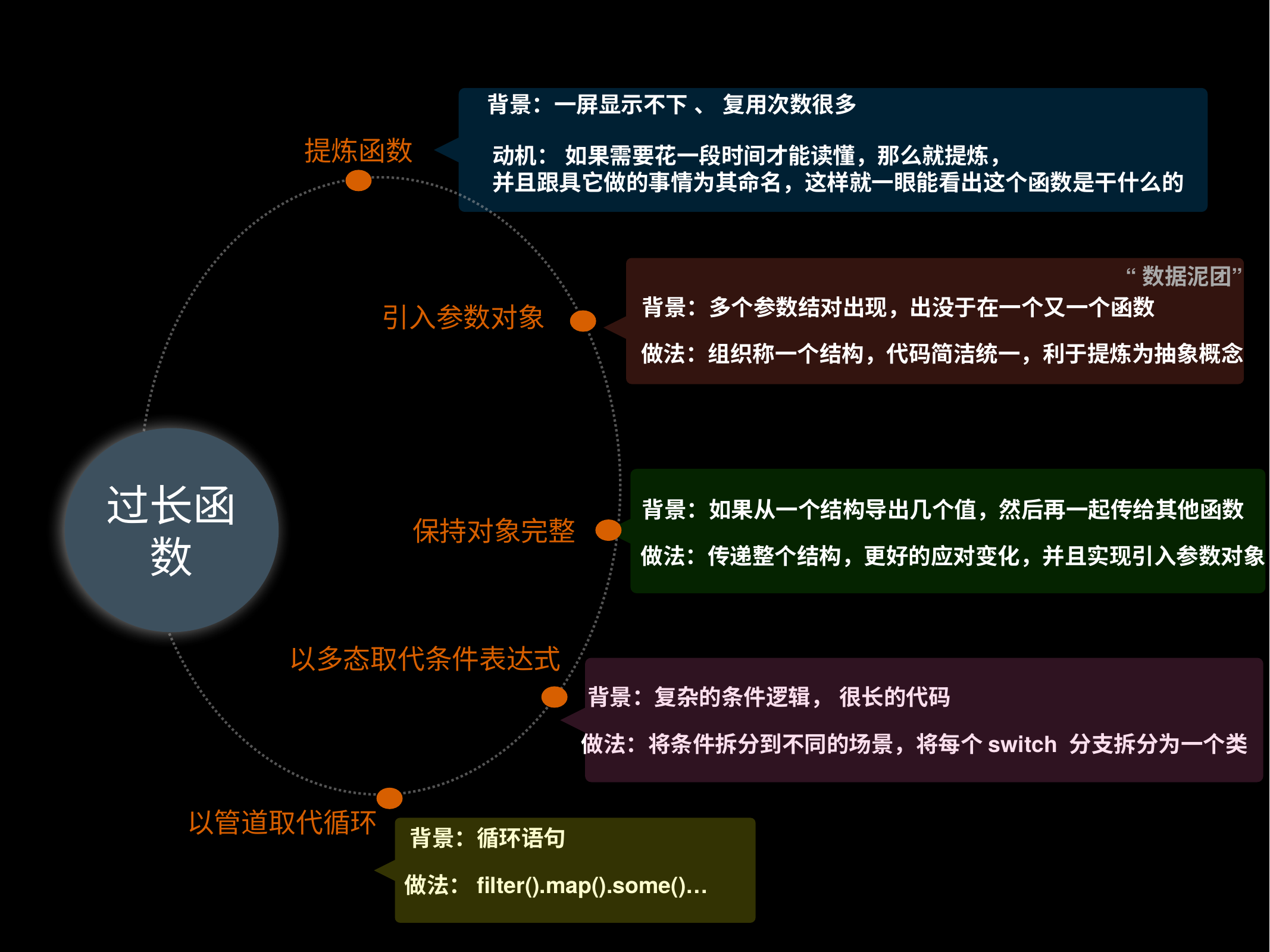

背景：一屏显示不下 、 复用次数很多

提炼函数
动机： 如果需要花一段时间才能读懂，那么就提炼，
并且跟具它做的事情为其命名，这样就一眼能看出这个函数是干什么的

“数据泥团”

背景：多个参数结对出现，出没于在一个又一个函数
引入参数对象

做法：组织称一个结构，代码简洁统一，利于提炼为抽象概念
过长函数

背景：如果从一个结构导出几个值，然后再一起传给其他函数
保持对象完整

做法：传递整个结构，更好的应对变化，并且实现引入参数对象
以多态取代条件表达式

背景：复杂的条件逻辑， 很长的代码

做法：将条件拆分到不同的场景，将每个switch 分支拆分为一个类

以管道取代循环
背景：循环语句

做法：filter().map().some()…